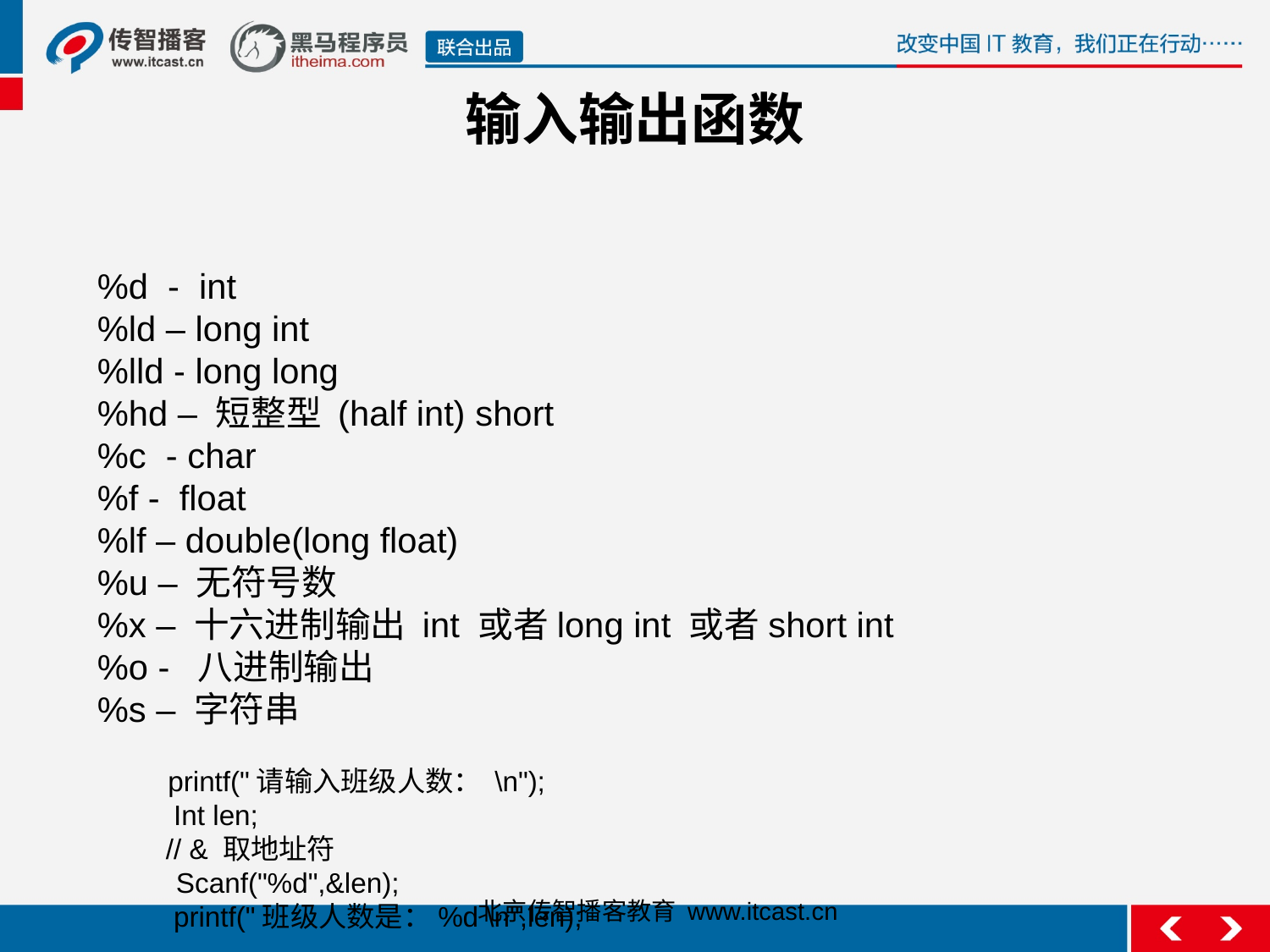

输入输出函数
%d  -  int
%ld – long int
%lld - long long
%hd – 短整型 (half int) short
%c  - char
%f -  float
%lf – double(long float)
%u – 无符号数
%x – 十六进制输出 int 或者long int 或者short int
%o -  八进制输出
%s – 字符串

         printf("请输入班级人数： \n");
   Int len;
  // & 取地址符
   Scanf("%d",&len);
   printf("班级人数是：%d \n",len);
北京传智播客教育 www.itcast.cn